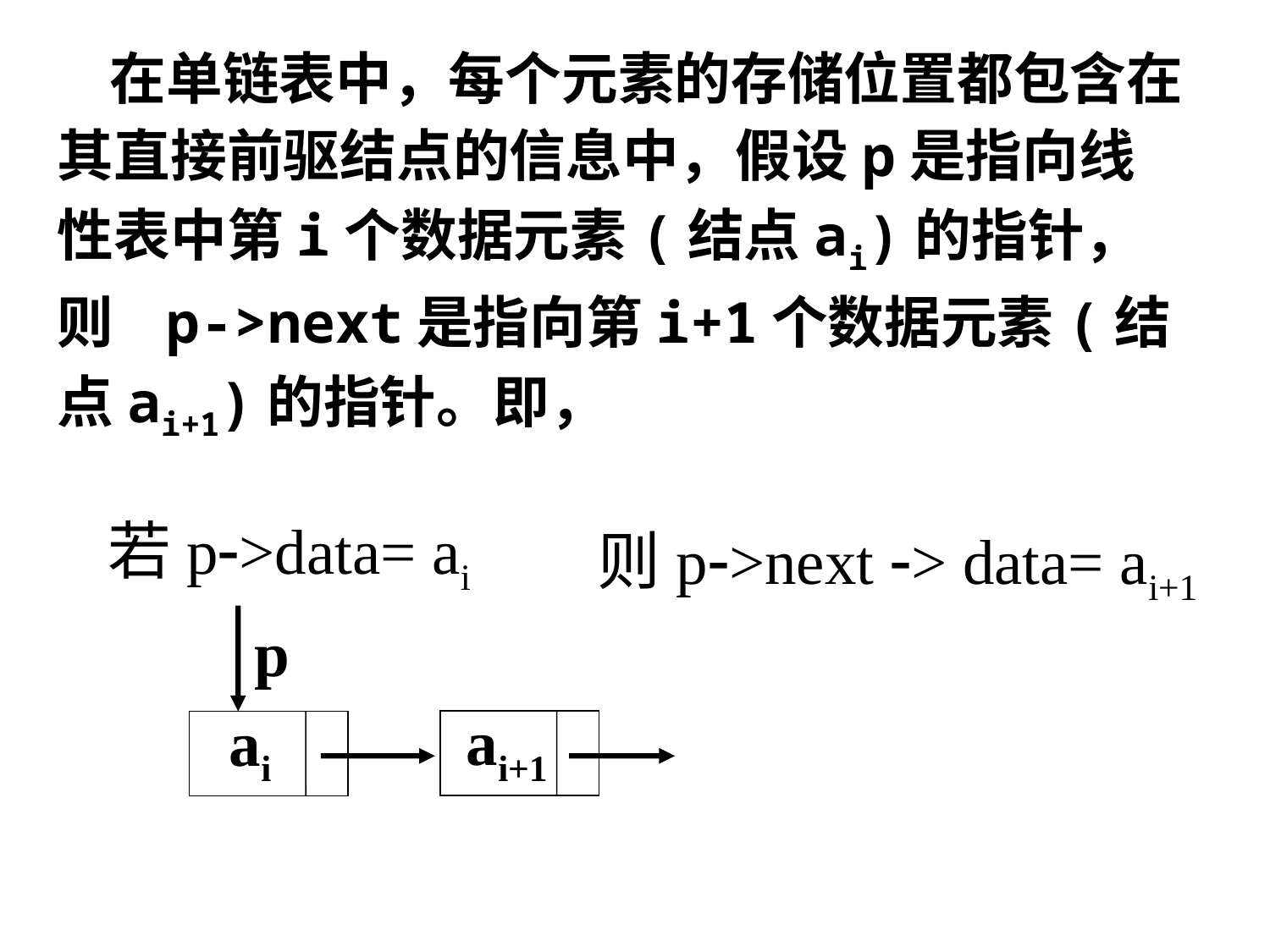

在单链表中，每个元素的存储位置都包含在其直接前驱结点的信息中，假设p是指向线性表中第i个数据元素(结点ai)的指针，则   p->next是指向第i+1个数据元素(结点ai+1)的指针。即，
若p−>data= ai
则p−>next −> data= ai+1
p

ai+1

ai